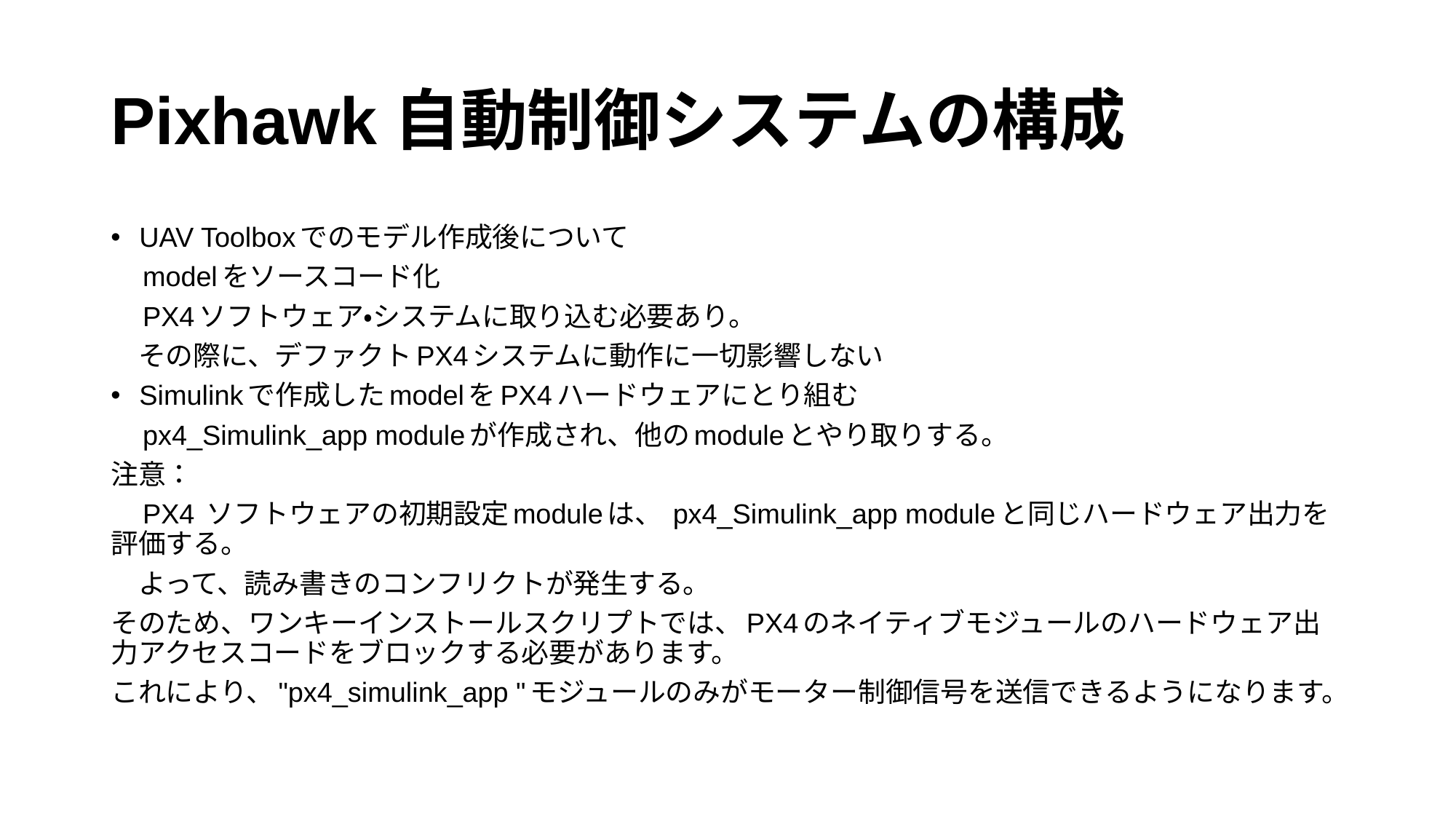

# Pixhawk自動制御システムの構成
UAV Toolboxでのモデル作成後について
　modelをソースコード化
　PX4ソフトウェア・システムに取り込む必要あり。
　その際に、デファクトPX4システムに動作に一切影響しない
Simulinkで作成したmodelをPX4ハードウェアにとり組む
　px4_Simulink_app moduleが作成され、他のmoduleとやり取りする。
注意：
　PX4 ソフトウェアの初期設定moduleは、 px4_Simulink_app moduleと同じハードウェア出力を評価する。
　よって、読み書きのコンフリクトが発生する。
そのため、ワンキーインストールスクリプトでは、PX4のネイティブモジュールのハードウェア出力アクセスコードをブロックする必要があります。
これにより、"px4_simulink_app "モジュールのみがモーター制御信号を送信できるようになります。